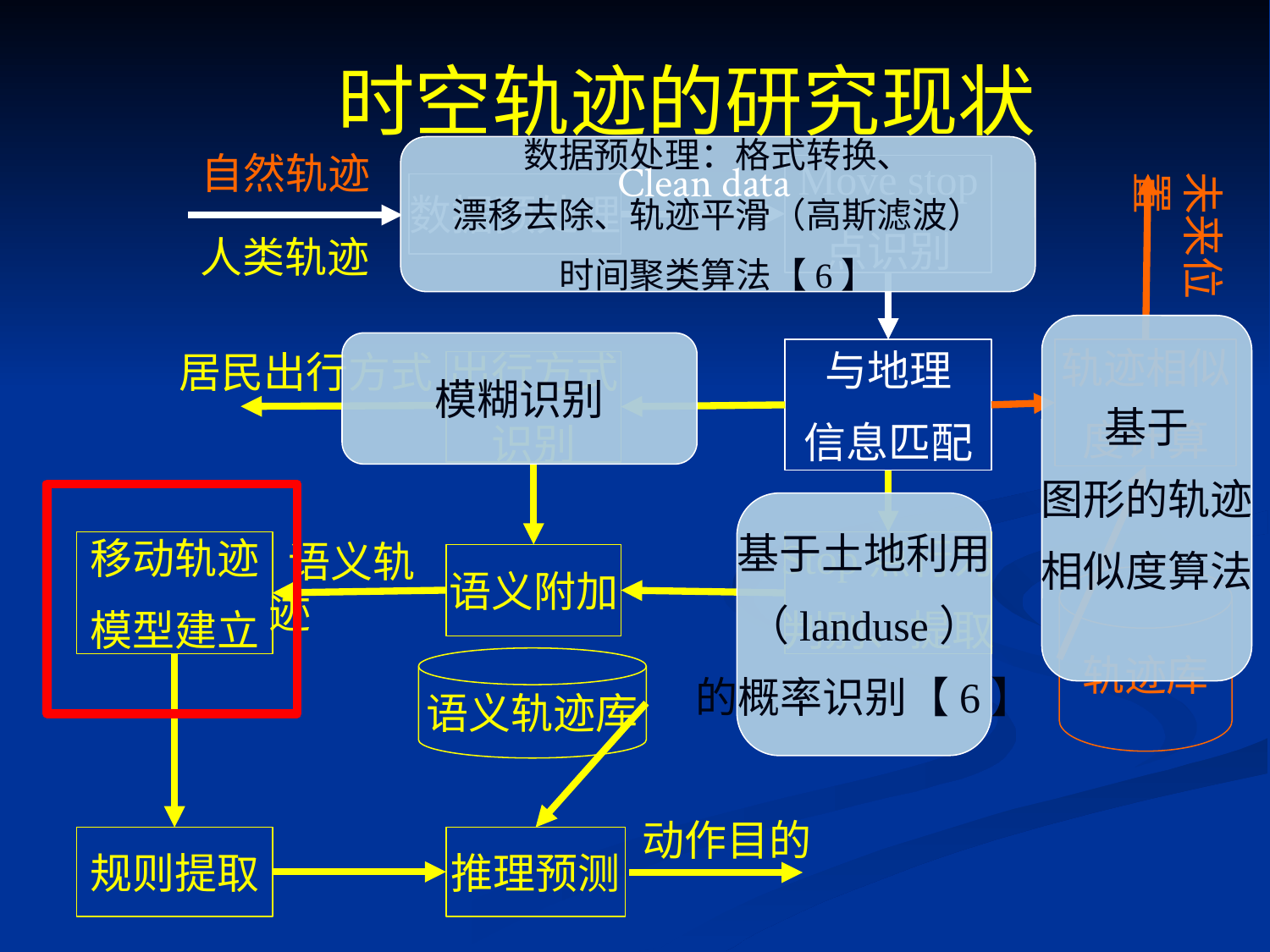

时空轨迹的研究现状
数据预处理：格式转换、
漂移去除、轨迹平滑（高斯滤波）
时间聚类算法【6】
自然轨迹
Clean data
Move stop
点识别
未来位置
数据预处理
人类轨迹
基于
图形的轨迹
相似度算法
模糊识别
与地理
信息匹配
轨迹相似
度计算
居民出行方式
出行方式
识别

基于土地利用
（landuse）
的概率识别【6】
 语义轨迹
Stop点行为
判别、提取
移动轨迹
模型建立
语义附加
轨迹库
语义轨迹库
动作目的
规则提取
推理预测